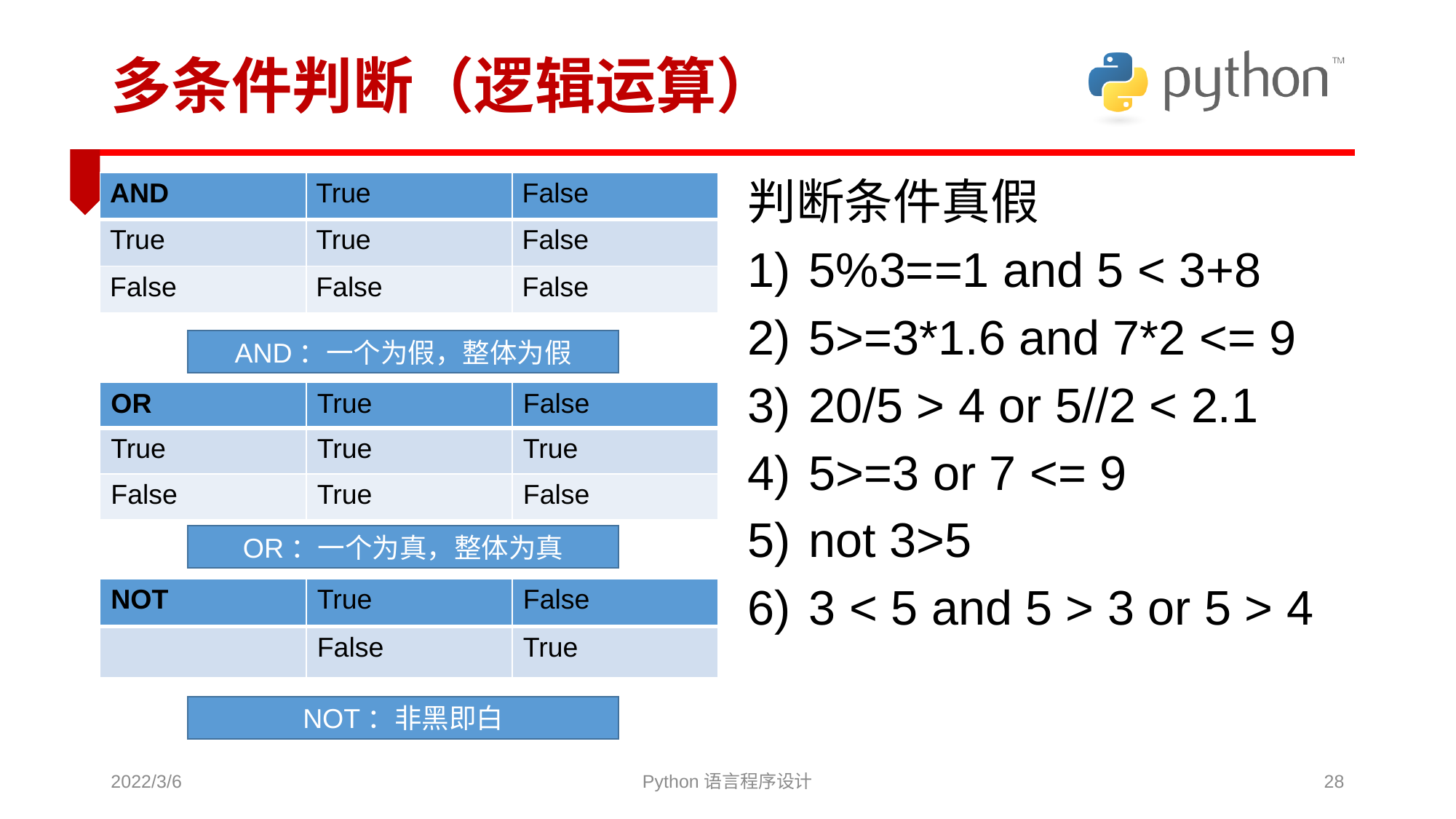

# 多条件判断（逻辑运算）
判断条件真假
5%3==1 and 5 < 3+8
5>=3*1.6 and 7*2 <= 9
20/5 > 4 or 5//2 < 2.1
5>=3 or 7 <= 9
not 3>5
3 < 5 and 5 > 3 or 5 > 4
| AND | True | False |
| --- | --- | --- |
| True | True | False |
| False | False | False |
AND：一个为假，整体为假
| OR | True | False |
| --- | --- | --- |
| True | True | True |
| False | True | False |
OR：一个为真，整体为真
| NOT | True | False |
| --- | --- | --- |
|  | False | True |
NOT：非黑即白
2022/3/6
Python语言程序设计
28